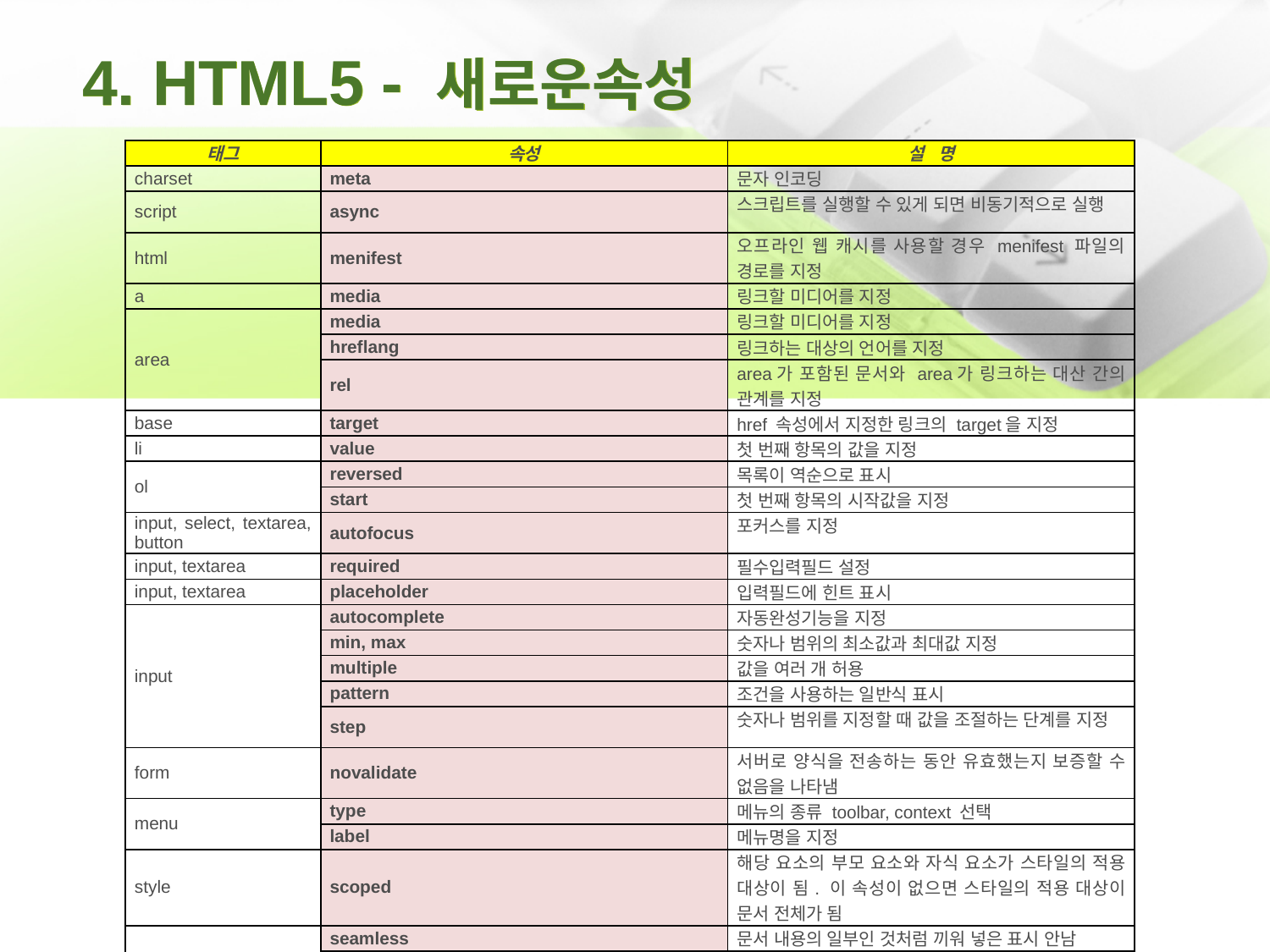

# 4. HTML5 - 새로운속성
| 태그 | 속성 | 설 명 |
| --- | --- | --- |
| charset | meta | 문자 인코딩 |
| script | async | 스크립트를 실행할 수 있게 되면 비동기적으로 실행 |
| html | menifest | 오프라인 웹 캐시를 사용할 경우 menifest 파일의 경로를 지정 |
| a | media | 링크할 미디어를 지정 |
| area | media | 링크할 미디어를 지정 |
|  | hreflang | 링크하는 대상의 언어를 지정 |
|  | rel | area가 포함된 문서와 area가 링크하는 대산 간의 관계를 지정 |
| base | target | href 속성에서 지정한 링크의 target을 지정 |
| li | value | 첫 번째 항목의 값을 지정 |
| ol | reversed | 목록이 역순으로 표시 |
|  | start | 첫 번째 항목의 시작값을 지정 |
| input, select, textarea, button | autofocus | 포커스를 지정 |
| input, textarea | required | 필수입력필드 설정 |
| input, textarea | placeholder | 입력필드에 힌트 표시 |
| input | autocomplete | 자동완성기능을 지정 |
|  | min, max | 숫자나 범위의 최소값과 최대값 지정 |
|  | multiple | 값을 여러 개 허용 |
|  | pattern | 조건을 사용하는 일반식 표시 |
|  | step | 숫자나 범위를 지정할 때 값을 조절하는 단계를 지정 |
| form | novalidate | 서버로 양식을 전송하는 동안 유효했는지 보증할 수 없음을 나타냄 |
| menu | type | 메뉴의 종류 toolbar, context 선택 |
|  | label | 메뉴명을 지정 |
| style | scoped | 해당 요소의 부모 요소와 자식 요소가 스타일의 적용 대상이 됨. 이 속성이 없으면 스타일의 적용 대상이 문서 전체가 됨 |
| iframe | seamless | 문서 내용의 일부인 것처럼 끼워 넣은 표시 안남 |
|  | sandbox | iframe 안에 플러그인이나 폼, 스크립트 등의 기능을 허용함 |